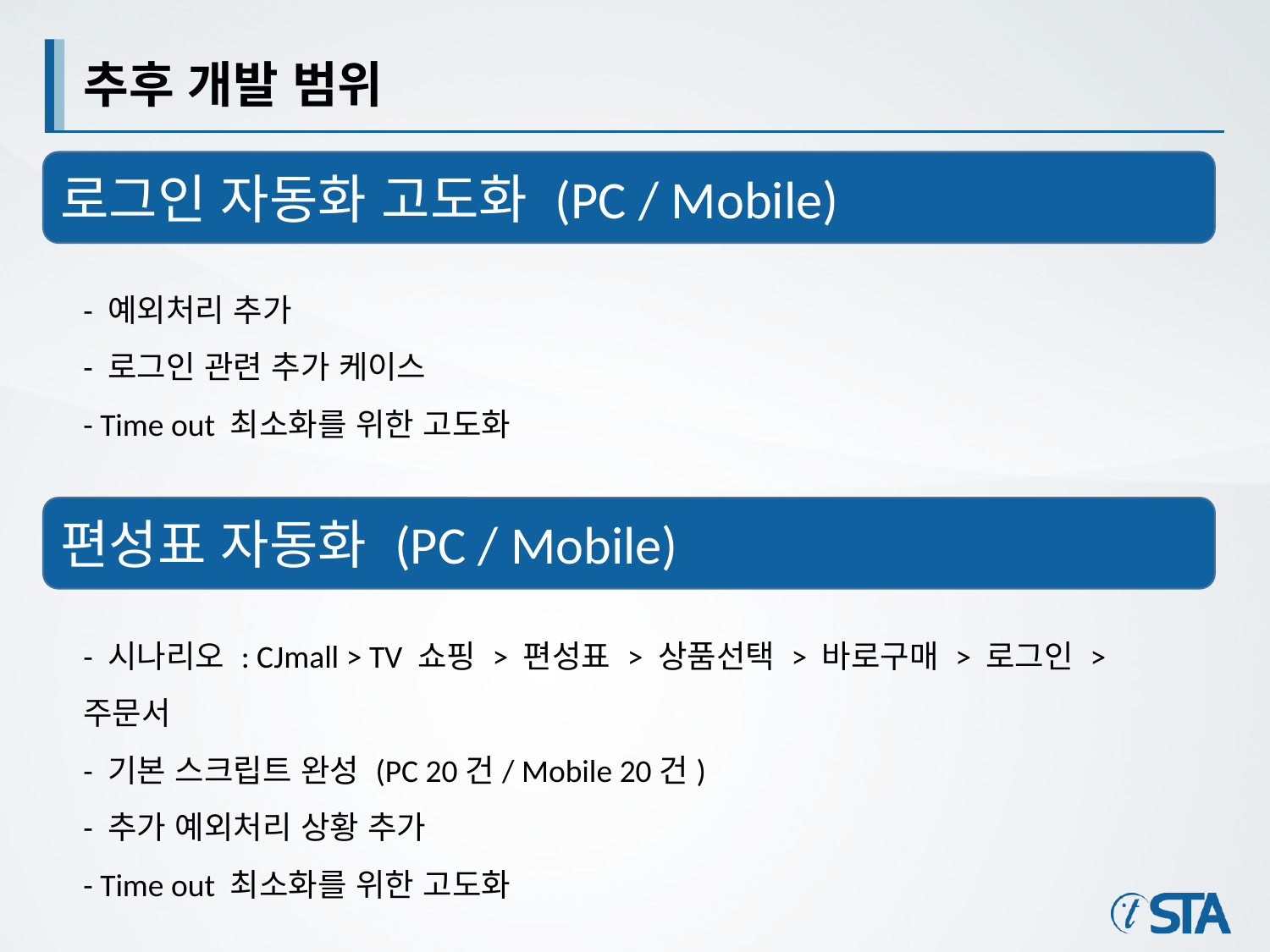

# 추후 개발 범위
로그인 자동화 고도화 (PC / Mobile)
- 예외처리 추가
- 로그인 관련 추가 케이스
- Time out 최소화를 위한 고도화
편성표 자동화 (PC / Mobile)
- 시나리오 : CJmall > TV 쇼핑 > 편성표 > 상품선택 > 바로구매 > 로그인 > 주문서
- 기본 스크립트 완성 (PC 20건/ Mobile 20건)
- 추가 예외처리 상황 추가
- Time out 최소화를 위한 고도화